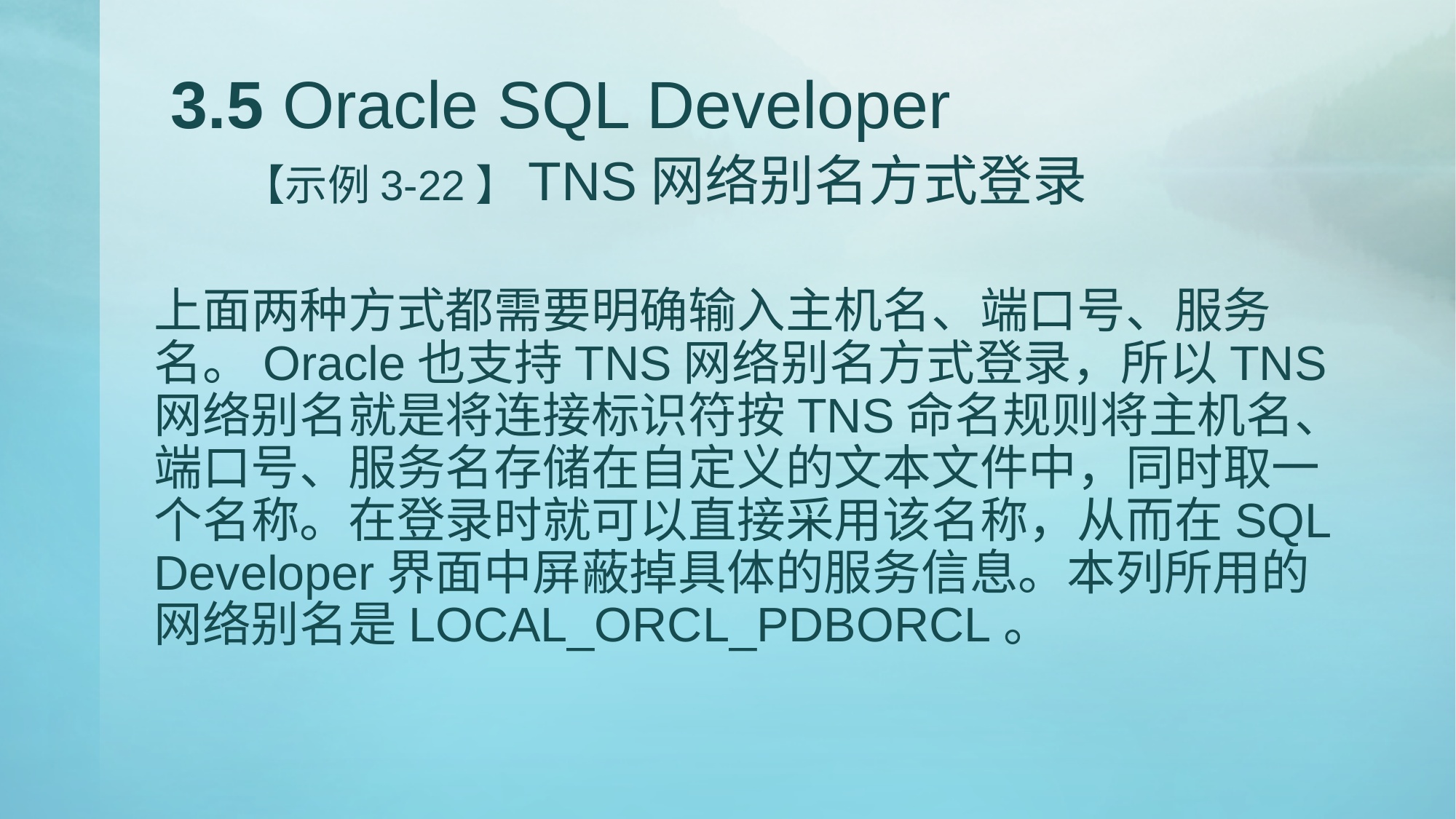

# 3.5 Oracle SQL Developer 【示例3-22】TNS网络别名方式登录
上面两种方式都需要明确输入主机名、端口号、服务名。Oracle也支持TNS网络别名方式登录，所以TNS网络别名就是将连接标识符按TNS命名规则将主机名、端口号、服务名存储在自定义的文本文件中，同时取一个名称。在登录时就可以直接采用该名称，从而在SQL Developer界面中屏蔽掉具体的服务信息。本列所用的网络别名是LOCAL_ORCL_PDBORCL。